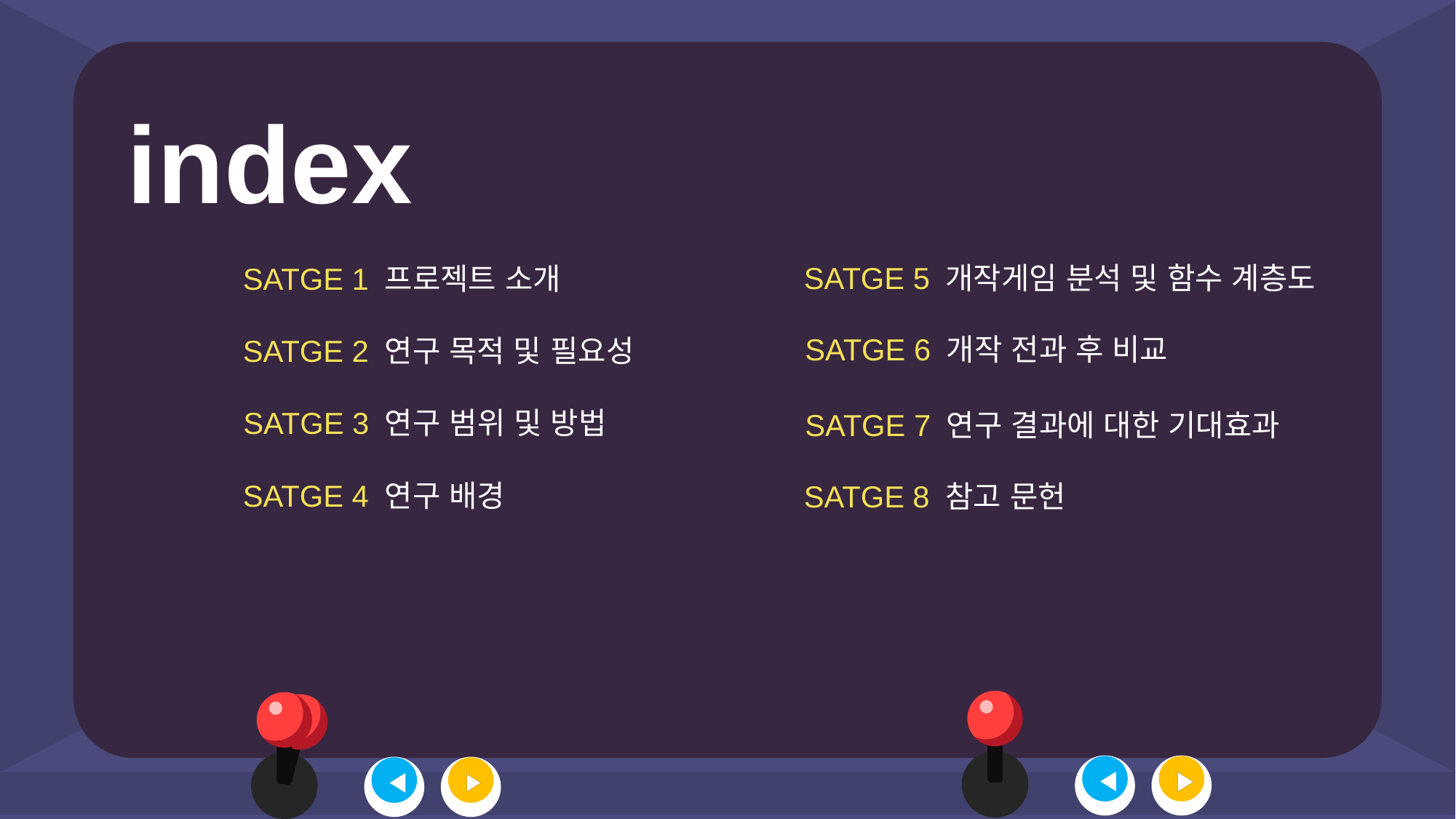

index

SATGE 5 개작게임 분석 및 함수 계층도
SATGE 1 프로젝트 소개
SATGE 6 개작 전과 후 비교
SATGE 2 연구 목적 및 필요성
SATGE 3 연구 범위 및 방법
SATGE 7 연구 결과에 대한 기대효과
SATGE 4 연구 배경
SATGE 8 참고 문헌

◀
▶

◀
▶